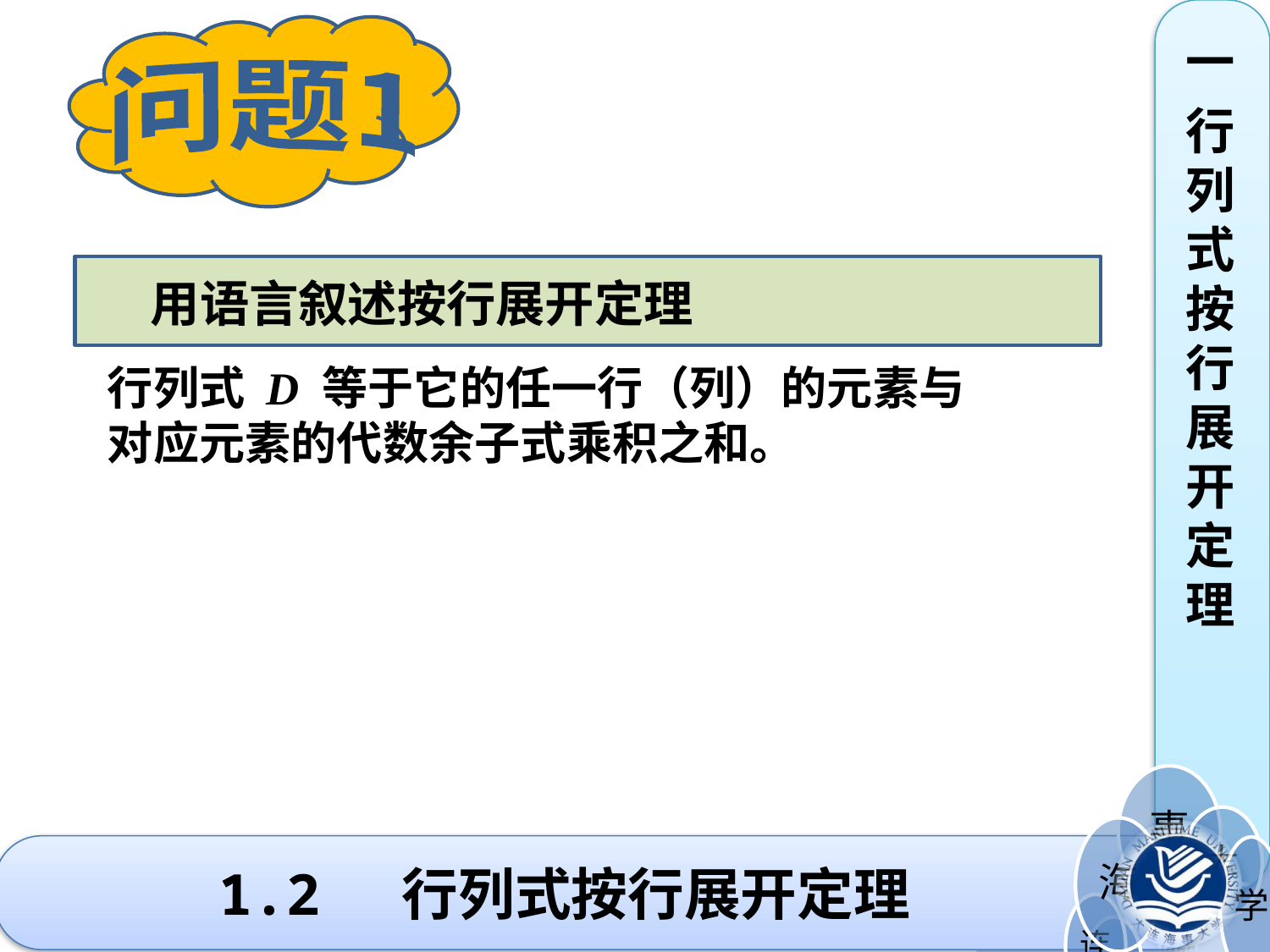

问题1
一
行列式按行展开定理

用语言叙述按行展开定理
行列式 D 等于它的任一行（列）的元素与
对应元素的代数余子式乘积之和。
# 1.2  行列式按行展开定理